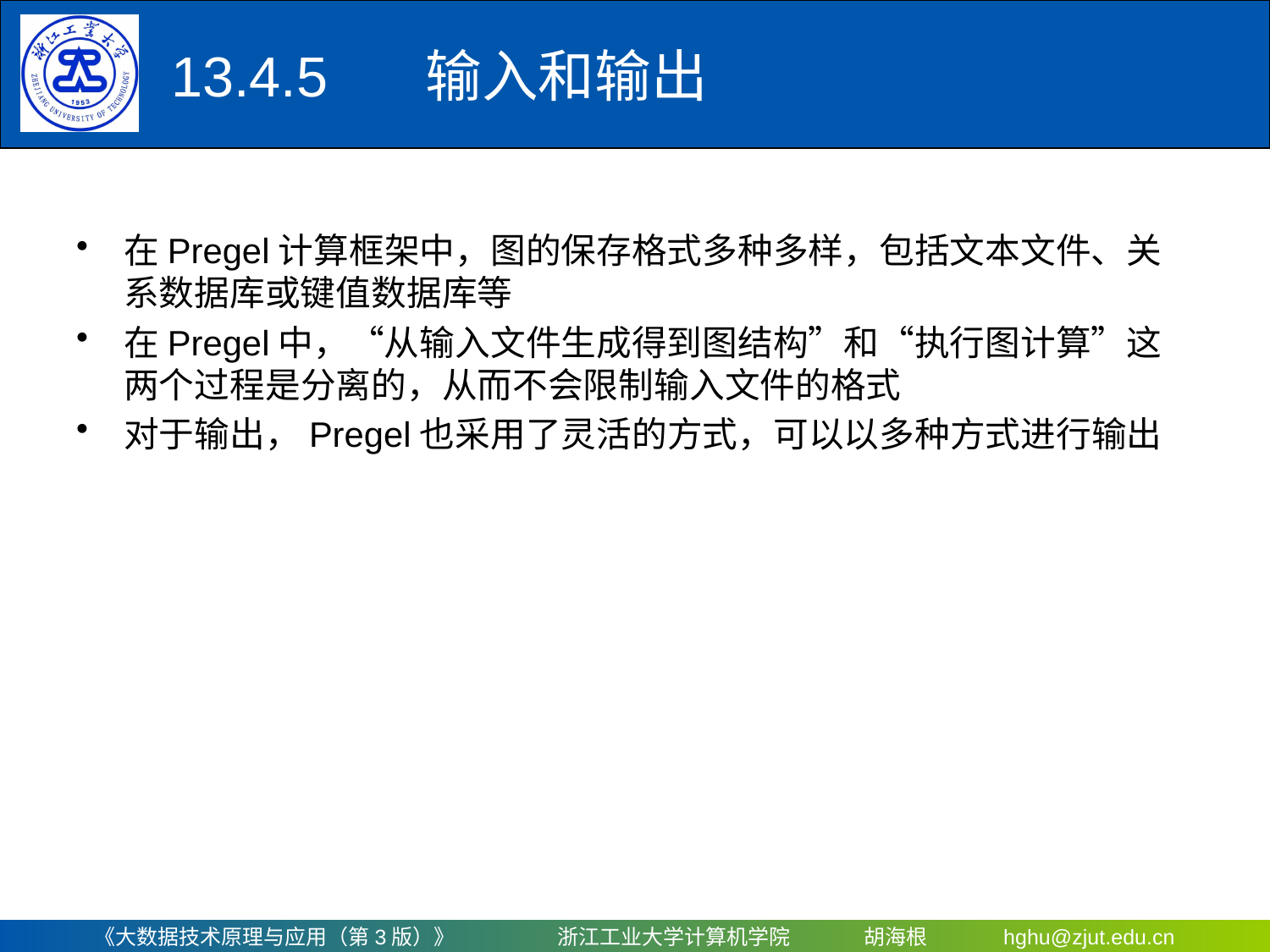

# 13.4.5	输入和输出
在Pregel计算框架中，图的保存格式多种多样，包括文本文件、关系数据库或键值数据库等
在Pregel中，“从输入文件生成得到图结构”和“执行图计算”这两个过程是分离的，从而不会限制输入文件的格式
对于输出，Pregel也采用了灵活的方式，可以以多种方式进行输出